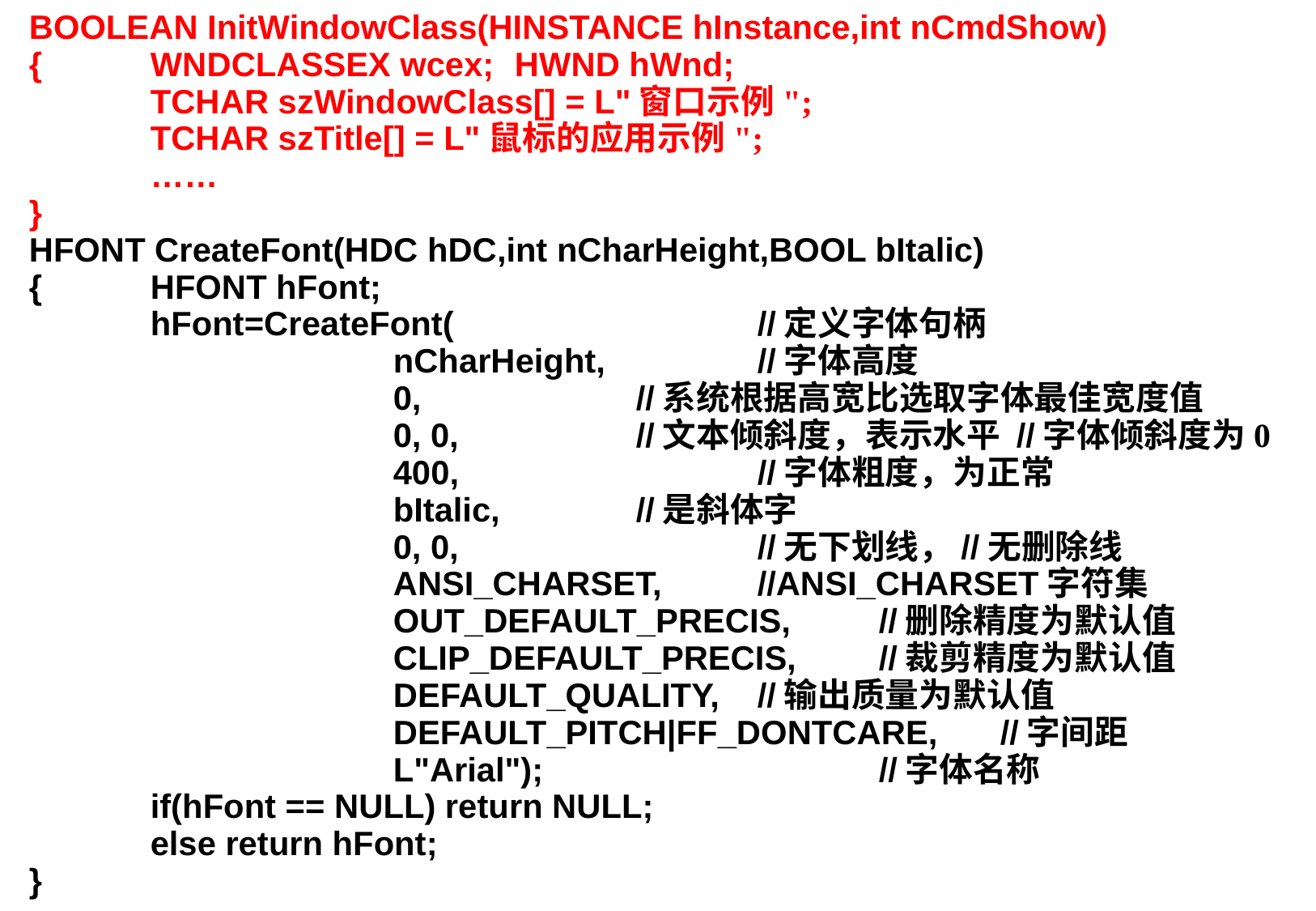

BOOLEAN InitWindowClass(HINSTANCE hInstance,int nCmdShow)
{	WNDCLASSEX wcex;	HWND hWnd;
	TCHAR szWindowClass[] = L"窗口示例";
	TCHAR szTitle[] = L"鼠标的应用示例";
	……
}
HFONT CreateFont(HDC hDC,int nCharHeight,BOOL bItalic)
{	HFONT hFont;
	hFont=CreateFont(			//定义字体句柄
			nCharHeight,		//字体高度
			0,		//系统根据高宽比选取字体最佳宽度值
			0, 0, 		//文本倾斜度，表示水平 //字体倾斜度为0
			400,			//字体粗度，为正常
			bItalic,		//是斜体字
			0, 0, 			//无下划线，//无删除线
			ANSI_CHARSET,	//ANSI_CHARSET字符集
			OUT_DEFAULT_PRECIS,	//删除精度为默认值
			CLIP_DEFAULT_PRECIS,	//裁剪精度为默认值
			DEFAULT_QUALITY,	//输出质量为默认值
			DEFAULT_PITCH|FF_DONTCARE,	//字间距
			L"Arial");			//字体名称
	if(hFont == NULL) return NULL;
	else return hFont;
}